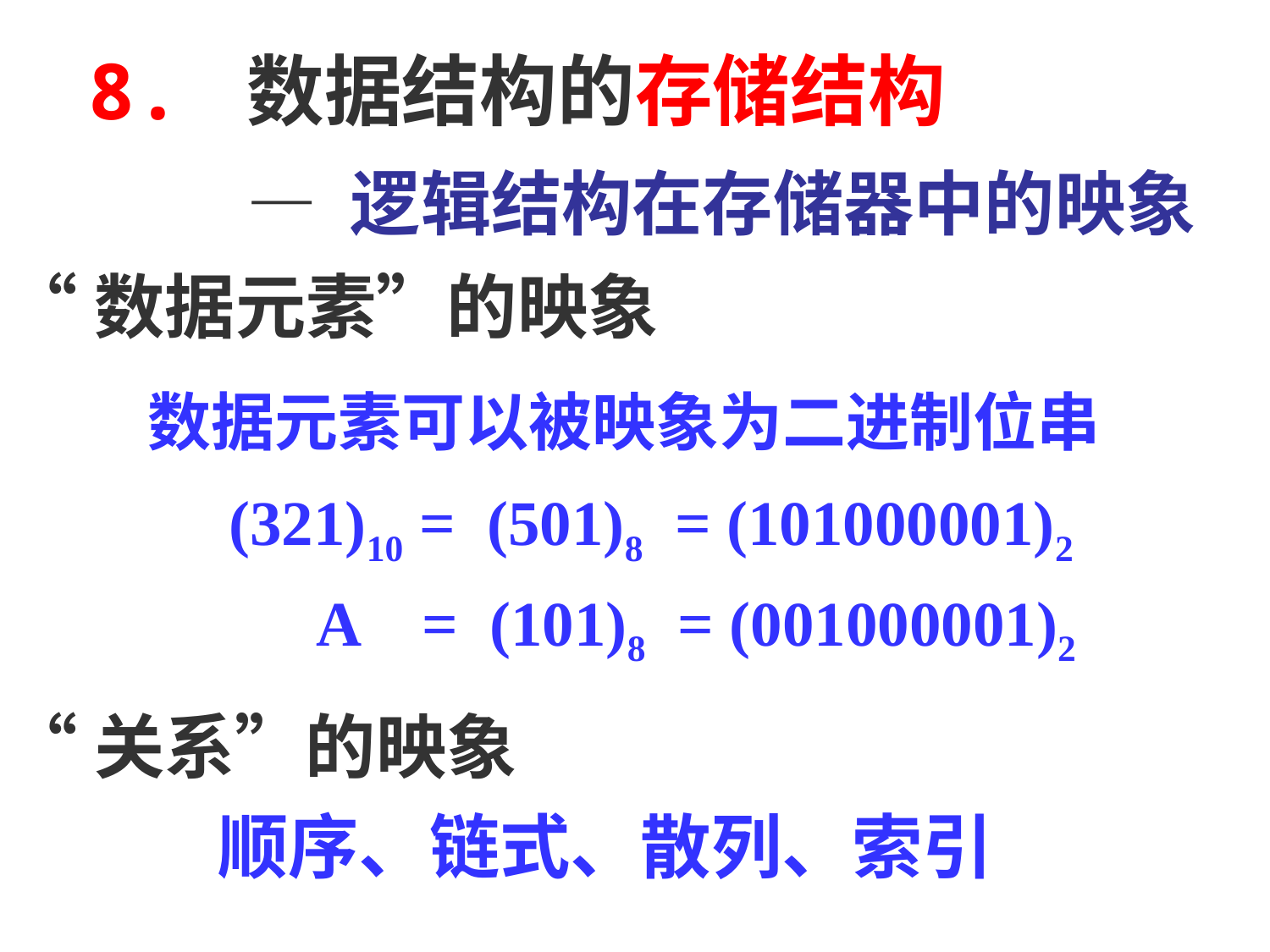

8. 数据结构的存储结构
— 逻辑结构在存储器中的映象
“数据元素”的映象
数据元素可以被映象为二进制位串
(321)10 =  (501)8  = (101000001)2
 A    =  (101)8  = (001000001)2
“关系”的映象
顺序、链式、散列、索引